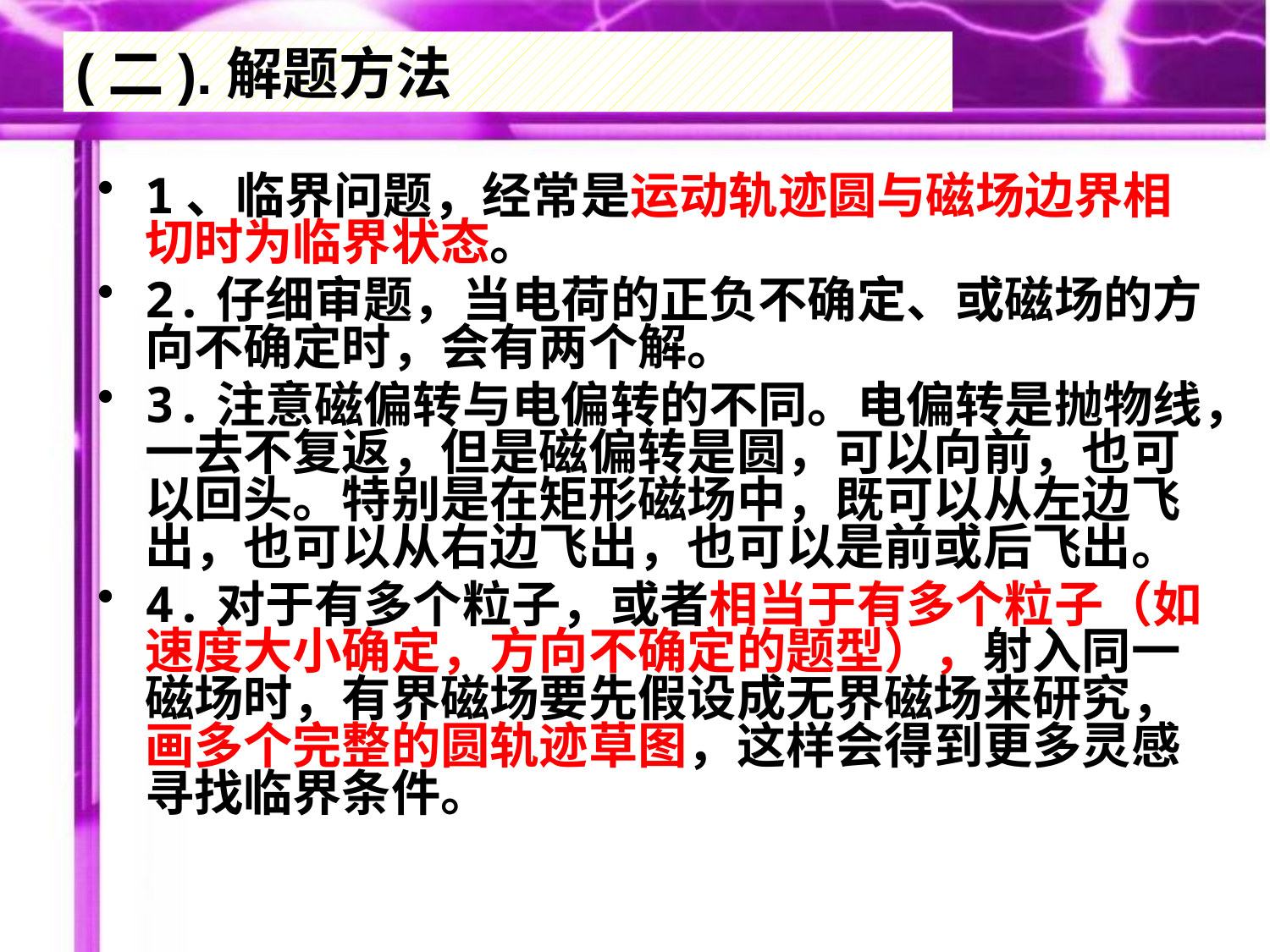

(二).解题方法
1、临界问题，经常是运动轨迹圆与磁场边界相切时为临界状态。
2.仔细审题，当电荷的正负不确定、或磁场的方向不确定时，会有两个解。
3.注意磁偏转与电偏转的不同。电偏转是抛物线，一去不复返，但是磁偏转是圆，可以向前，也可以回头。特别是在矩形磁场中，既可以从左边飞出，也可以从右边飞出，也可以是前或后飞出。
4.对于有多个粒子，或者相当于有多个粒子（如速度大小确定，方向不确定的题型），射入同一磁场时，有界磁场要先假设成无界磁场来研究，画多个完整的圆轨迹草图，这样会得到更多灵感寻找临界条件。